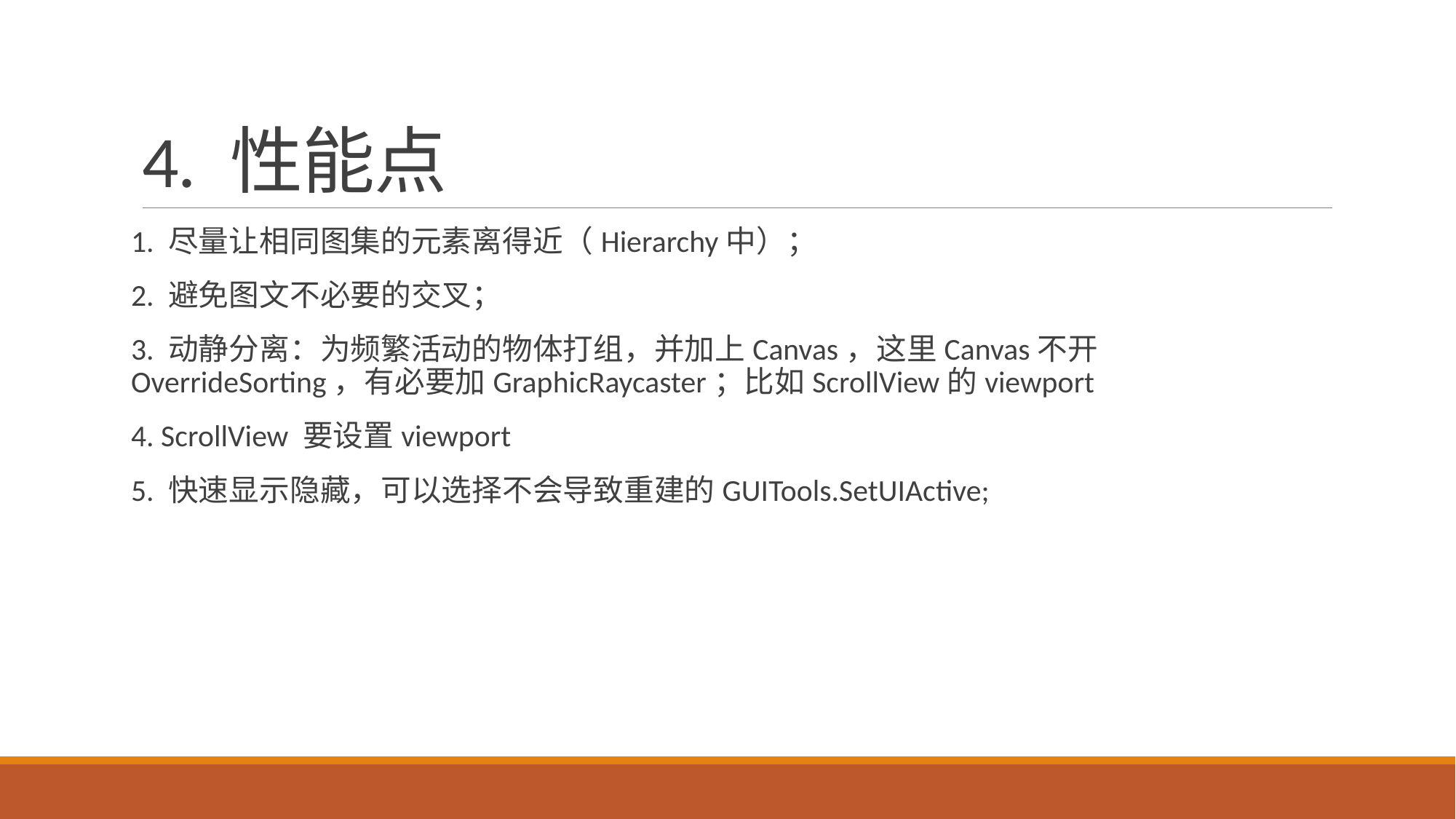

# 4. 性能点
1. 尽量让相同图集的元素离得近（Hierarchy中）；
2. 避免图文不必要的交叉；
3. 动静分离：为频繁活动的物体打组，并加上Canvas，这里Canvas不开OverrideSorting，有必要加GraphicRaycaster；比如ScrollView的viewport
4. ScrollView 要设置viewport
5. 快速显示隐藏，可以选择不会导致重建的GUITools.SetUIActive;